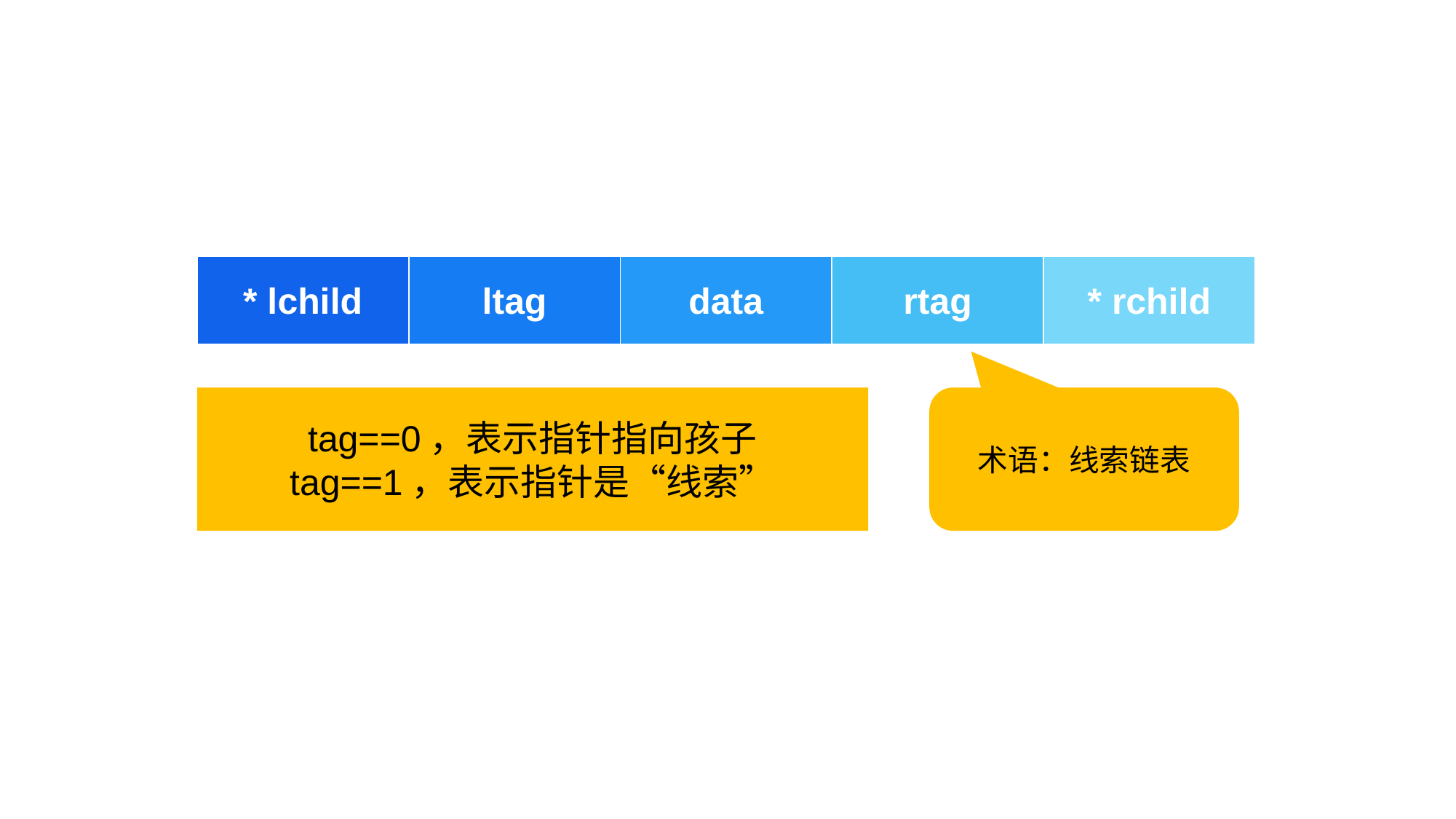

| \* lchild | ltag | data | rtag | \* rchild |
| --- | --- | --- | --- | --- |
tag==0，表示指针指向孩子
tag==1，表示指针是“线索”
术语：线索链表